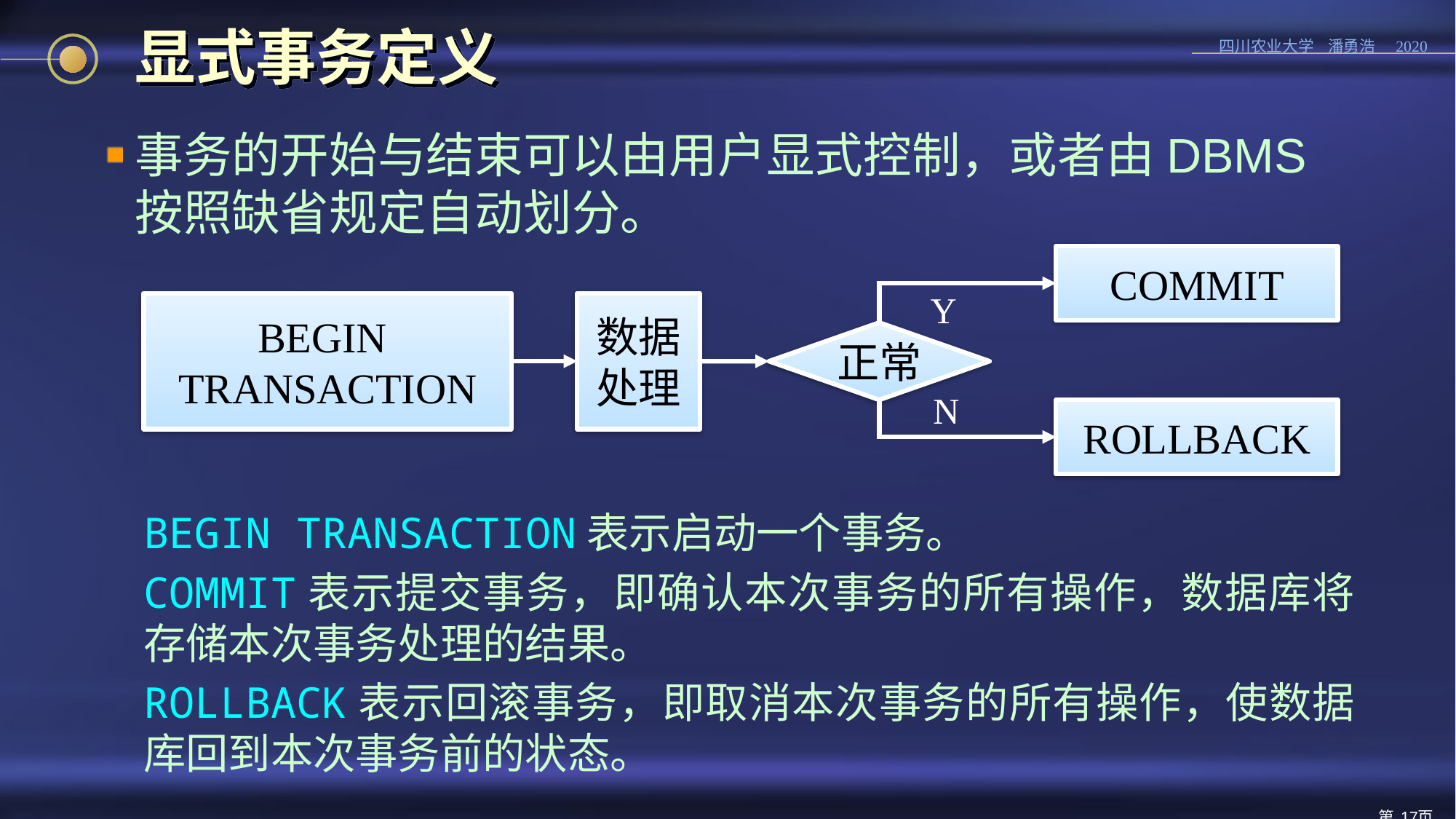

# 显式事务定义
事务的开始与结束可以由用户显式控制，或者由DBMS按照缺省规定自动划分。
COMMIT
Y
BEGIN
TRANSACTION
数据处理
正常
N
ROLLBACK
BEGIN TRANSACTION表示启动一个事务。
COMMIT表示提交事务，即确认本次事务的所有操作，数据库将存储本次事务处理的结果。
ROLLBACK表示回滚事务，即取消本次事务的所有操作，使数据库回到本次事务前的状态。